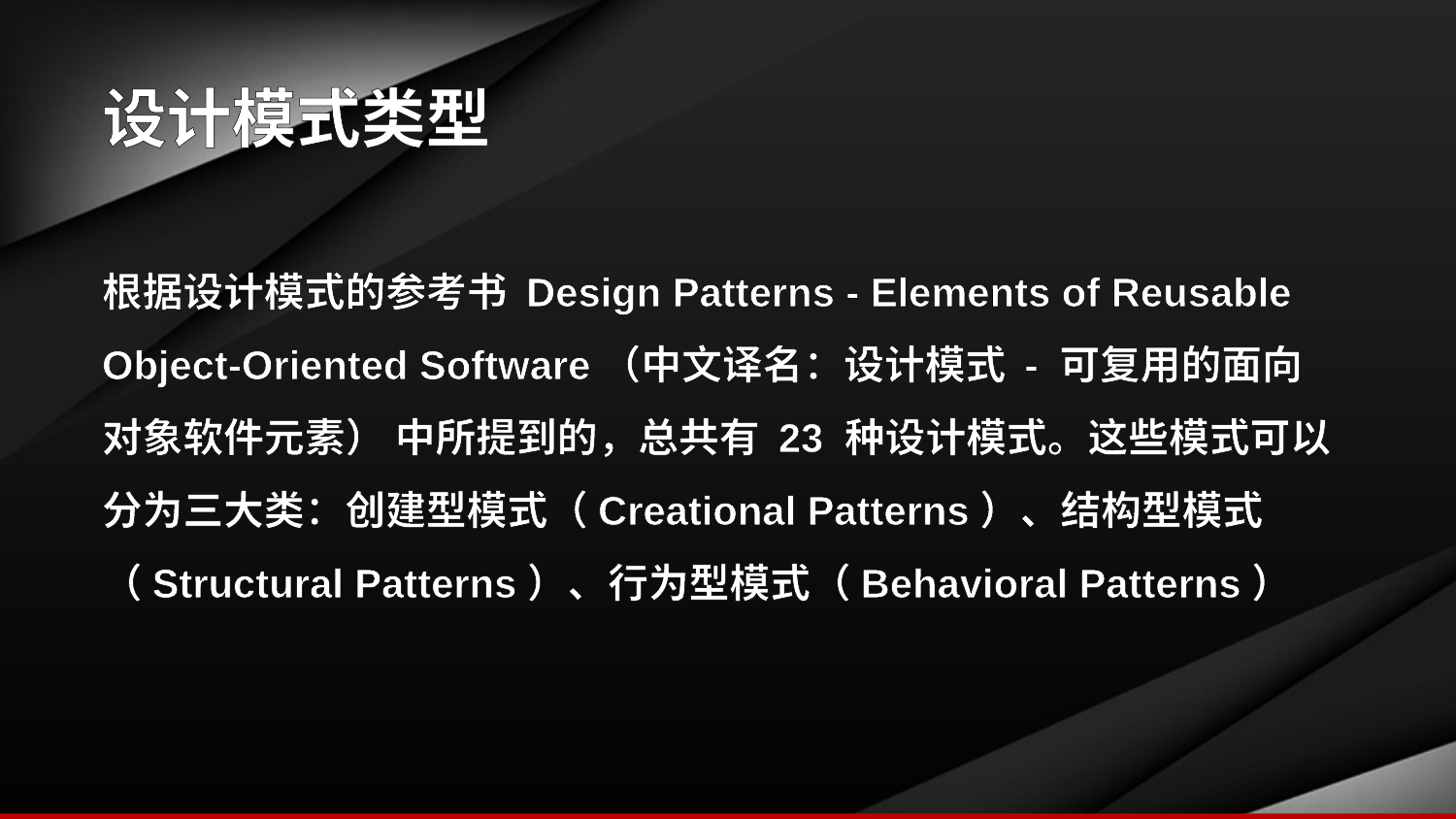

设计模式类型
根据设计模式的参考书 Design Patterns - Elements of Reusable Object-Oriented Software（中文译名：设计模式 - 可复用的面向对象软件元素） 中所提到的，总共有 23 种设计模式。这些模式可以分为三大类：创建型模式（Creational Patterns）、结构型模式（Structural Patterns）、行为型模式（Behavioral Patterns）